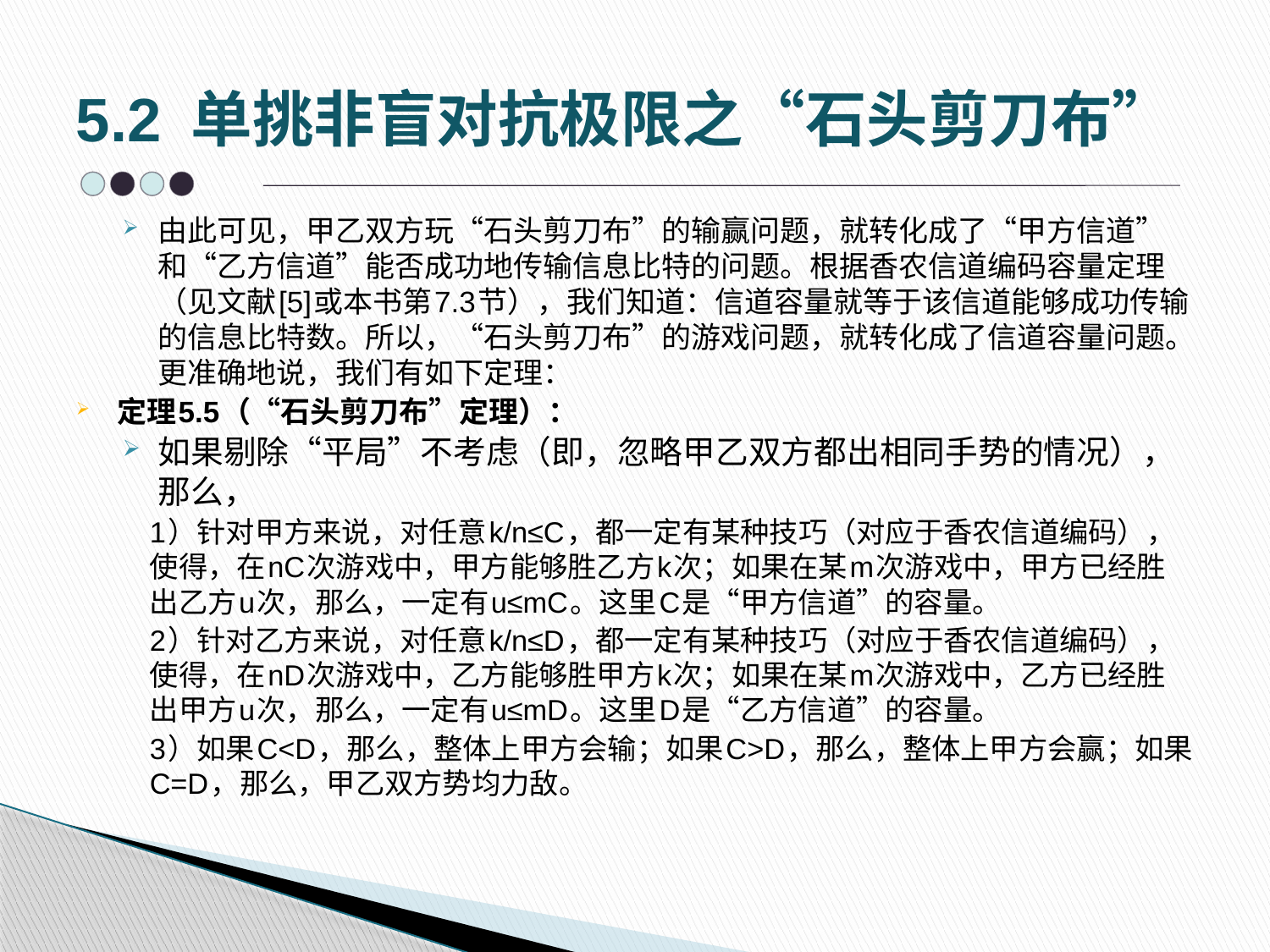

# 5.2 单挑非盲对抗极限之“石头剪刀布”

由此可见，甲乙双方玩“石头剪刀布”的输赢问题，就转化成了“甲方信道”和“乙方信道”能否成功地传输信息比特的问题。根据香农信道编码容量定理（见文献[5]或本书第7.3节），我们知道：信道容量就等于该信道能够成功传输的信息比特数。所以，“石头剪刀布”的游戏问题，就转化成了信道容量问题。更准确地说，我们有如下定理：
定理5.5（“石头剪刀布”定理）：
如果剔除“平局”不考虑（即，忽略甲乙双方都出相同手势的情况），那么，
	1）针对甲方来说，对任意k/n≤C，都一定有某种技巧（对应于香农信道编码），使得，在nC次游戏中，甲方能够胜乙方k次；如果在某m次游戏中，甲方已经胜出乙方u次，那么，一定有u≤mC。这里C是“甲方信道”的容量。
	2）针对乙方来说，对任意k/n≤D，都一定有某种技巧（对应于香农信道编码），使得，在nD次游戏中，乙方能够胜甲方k次；如果在某m次游戏中，乙方已经胜出甲方u次，那么，一定有u≤mD。这里D是“乙方信道”的容量。
	3）如果C<D，那么，整体上甲方会输；如果C>D，那么，整体上甲方会赢；如果C=D，那么，甲乙双方势均力敌。